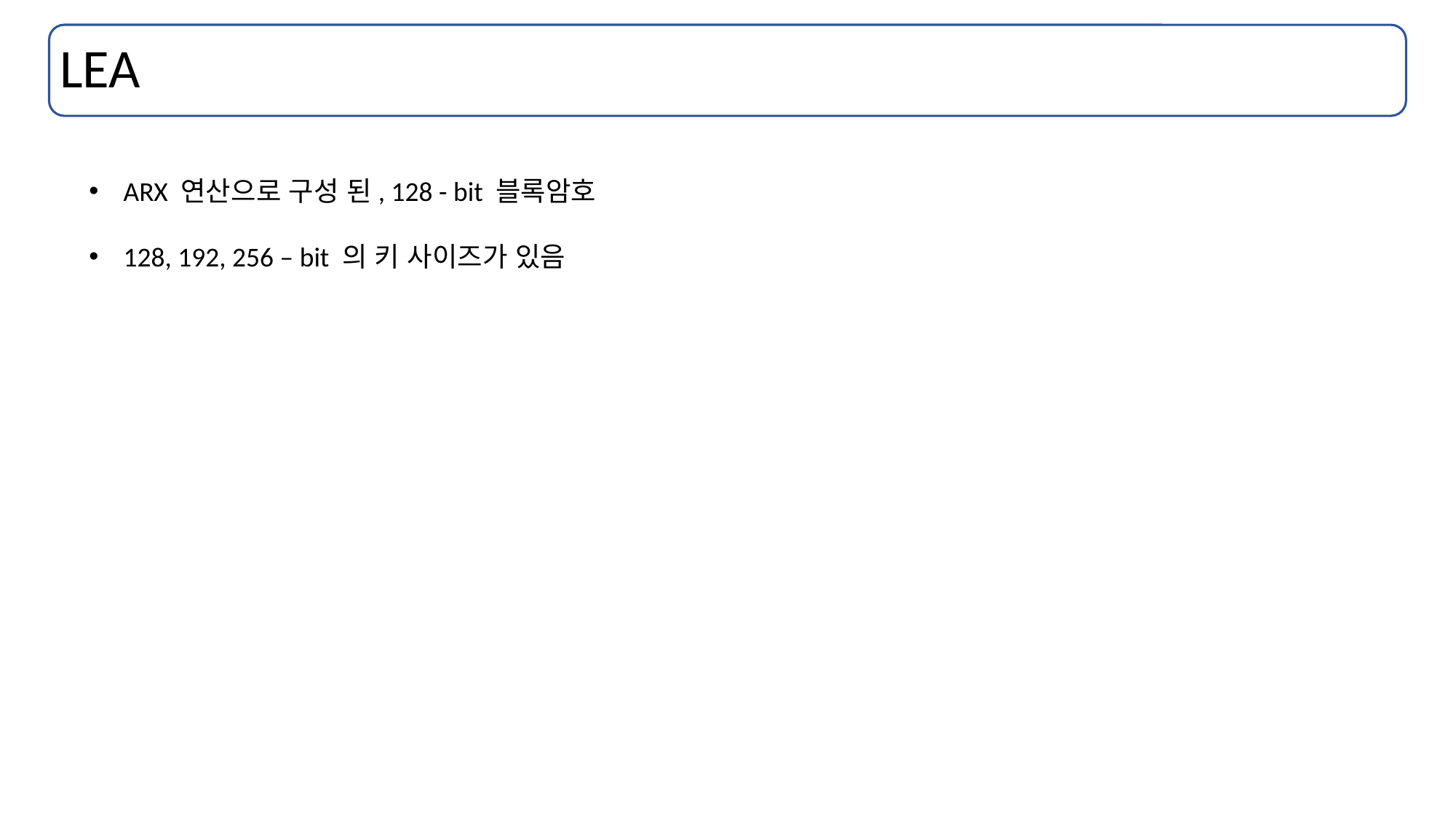

# LEA
ARX 연산으로 구성 된, 128 - bit 블록암호

128, 192, 256 – bit 의 키 사이즈가 있음